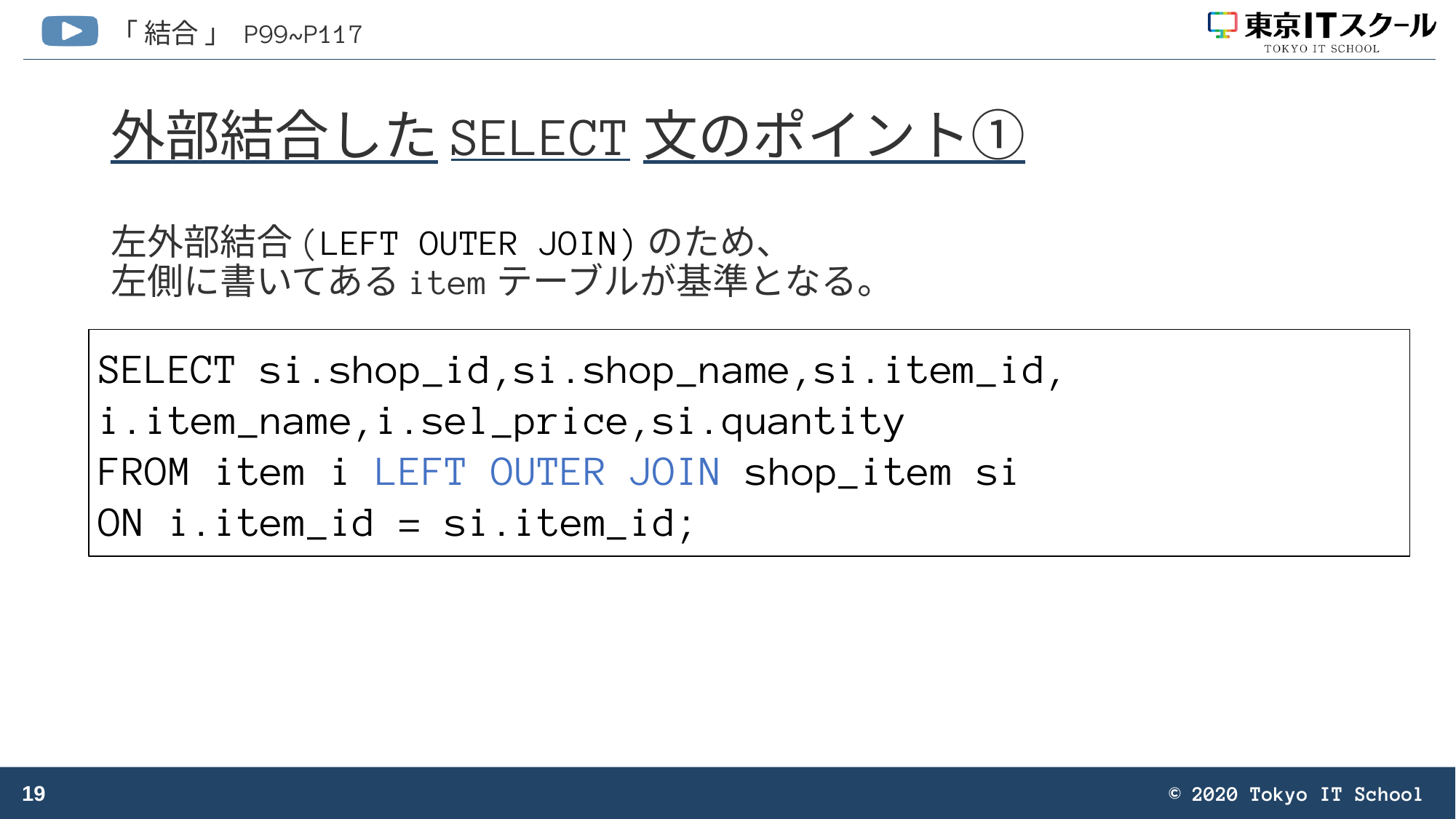

# 外部結合したSELECT文のポイント①
左外部結合(LEFT OUTER JOIN)のため、
左側に書いてあるitemテーブルが基準となる。
SELECT si.shop_id,si.shop_name,si.item_id,
i.item_name,i.sel_price,si.quantity
FROM item i LEFT OUTER JOIN shop_item si
ON i.item_id = si.item_id;
19